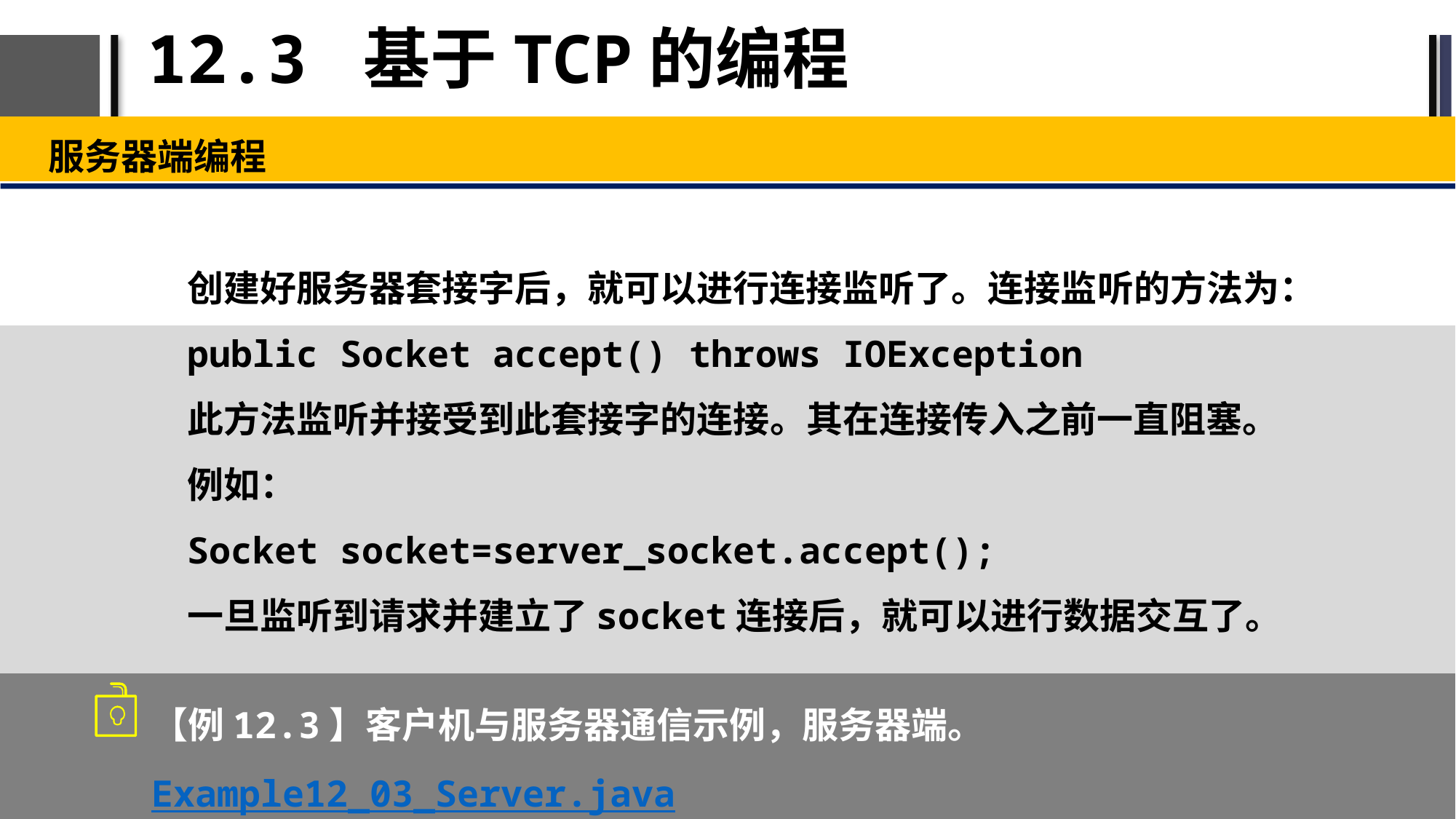

# 12.3 基于TCP的编程

服务器端编程

创建好服务器套接字后，就可以进行连接监听了。连接监听的方法为：
public Socket accept() throws IOException
此方法监听并接受到此套接字的连接。其在连接传入之前一直阻塞。
例如：
Socket socket=server_socket.accept();
一旦监听到请求并建立了socket连接后，就可以进行数据交互了。

【例12.3】客户机与服务器通信示例，服务器端。Example12_03_Server.java